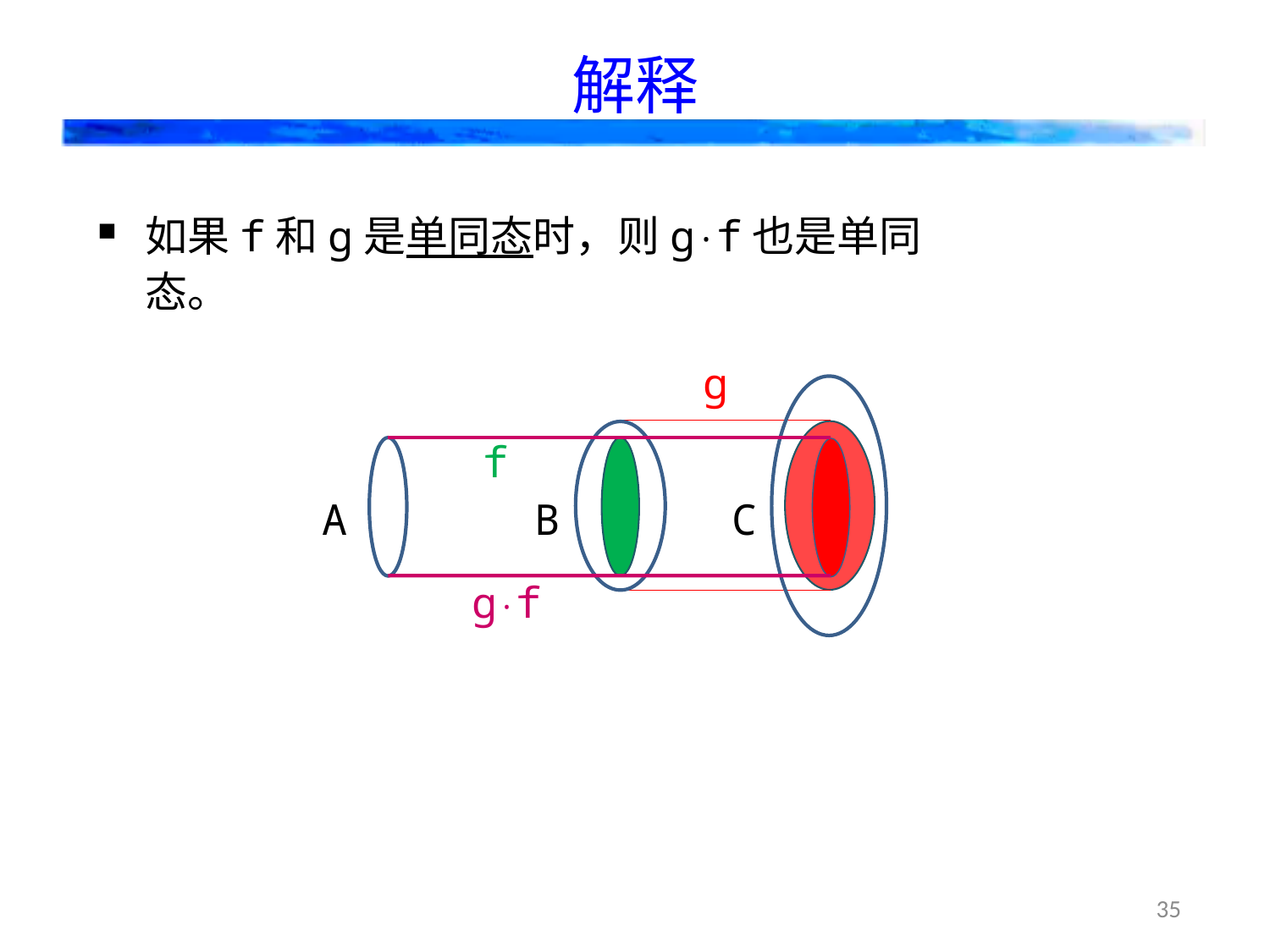

# 解释
如果f和g是单同态时，则g·f也是单同态。
g

f

A
B
C
g·f
35